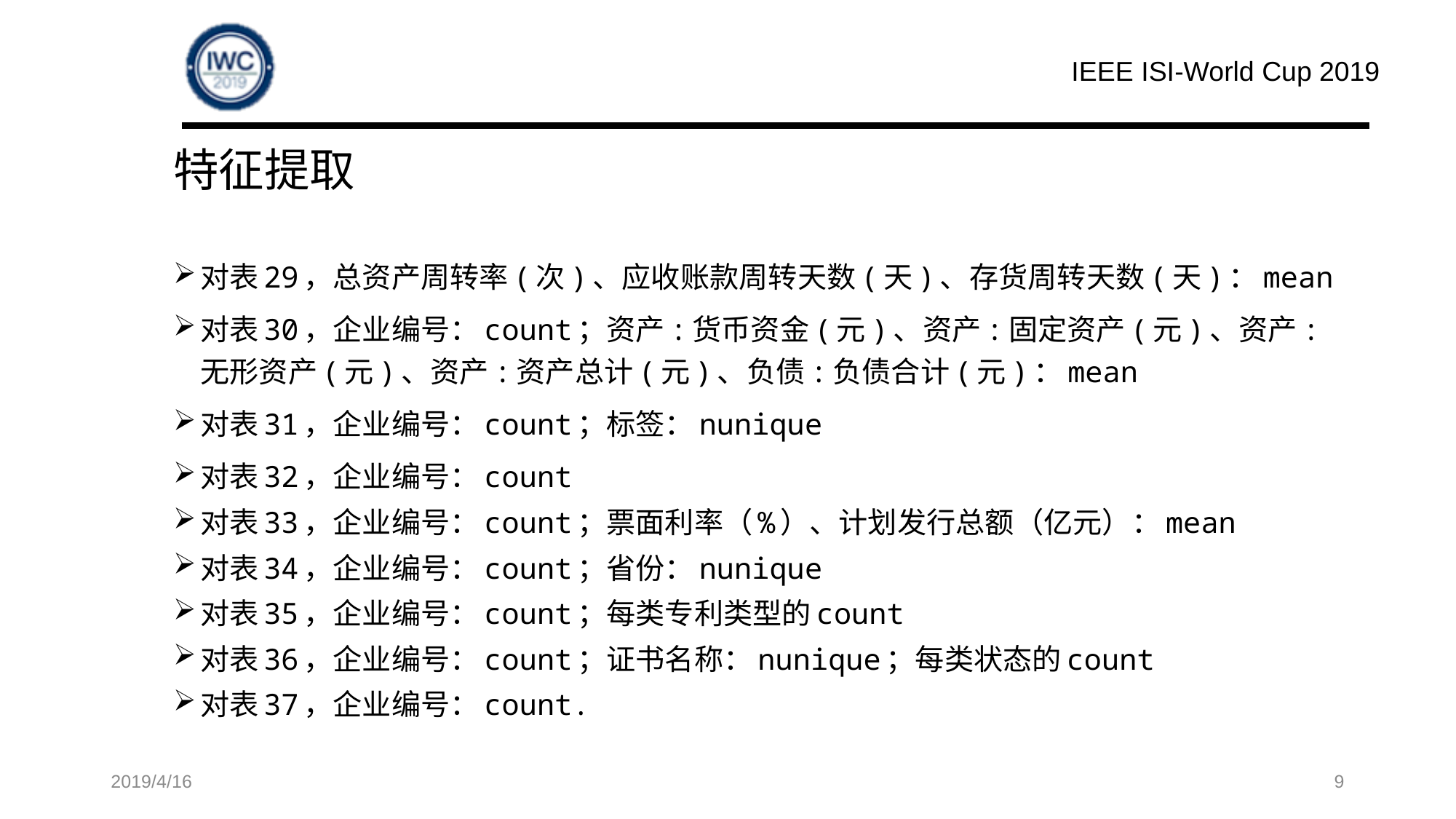

# 特征提取
对表29，总资产周转率(次)、应收账款周转天数(天)、存货周转天数(天)：mean
对表30，企业编号：count；资产:货币资金(元)、资产:固定资产(元)、资产:无形资产(元)、资产:资产总计(元)、负债:负债合计(元)：mean
对表31，企业编号：count；标签：nunique
对表32，企业编号：count
对表33，企业编号：count；票面利率（%）、计划发行总额（亿元）：mean
对表34，企业编号：count；省份：nunique
对表35，企业编号：count；每类专利类型的count
对表36，企业编号：count；证书名称：nunique；每类状态的count
对表37，企业编号：count.

2019/4/16
9